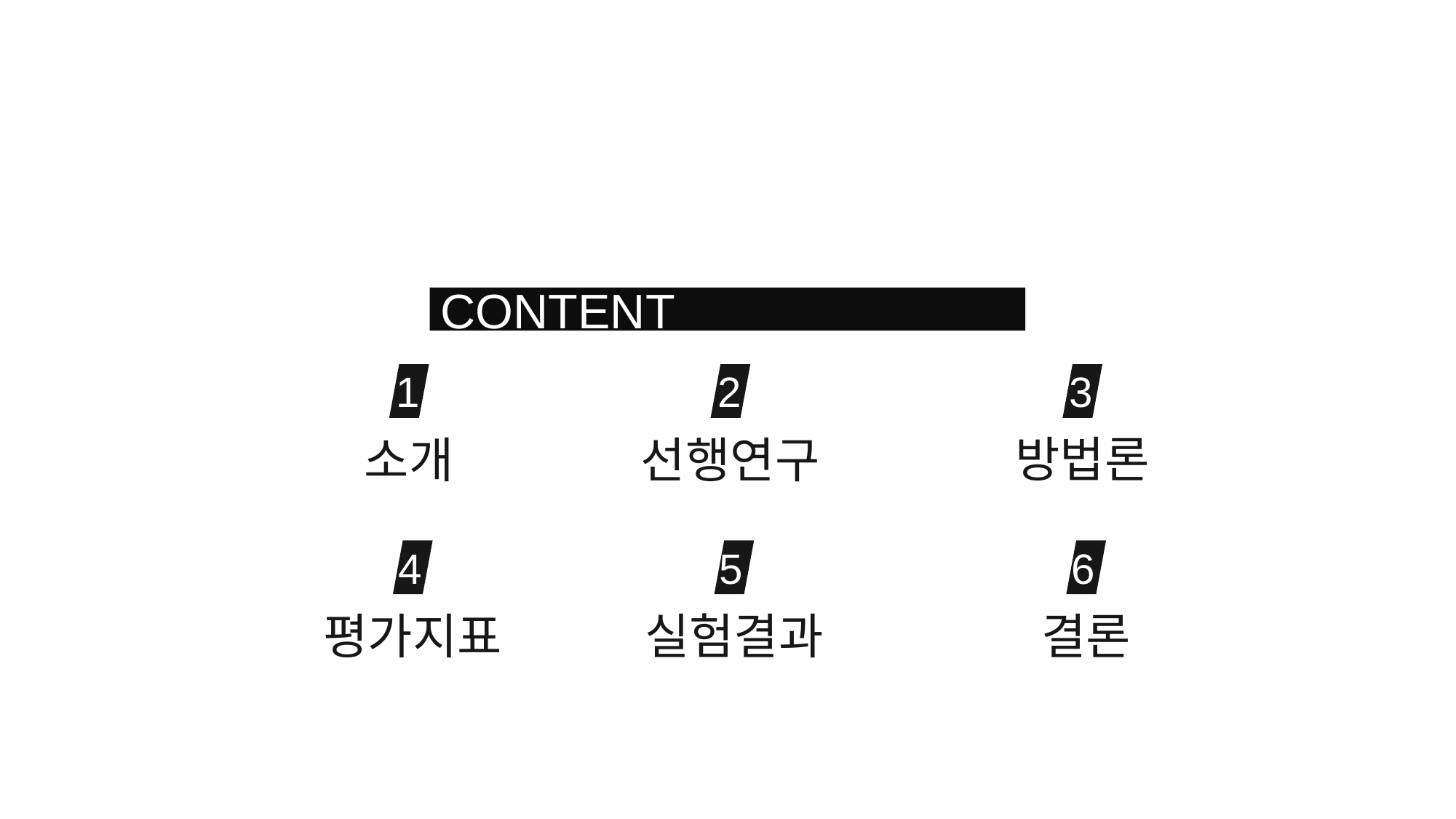

CONTENT
1

소개
2

선행연구
3

방법론
4

평가지표
5

실험결과
6

결론